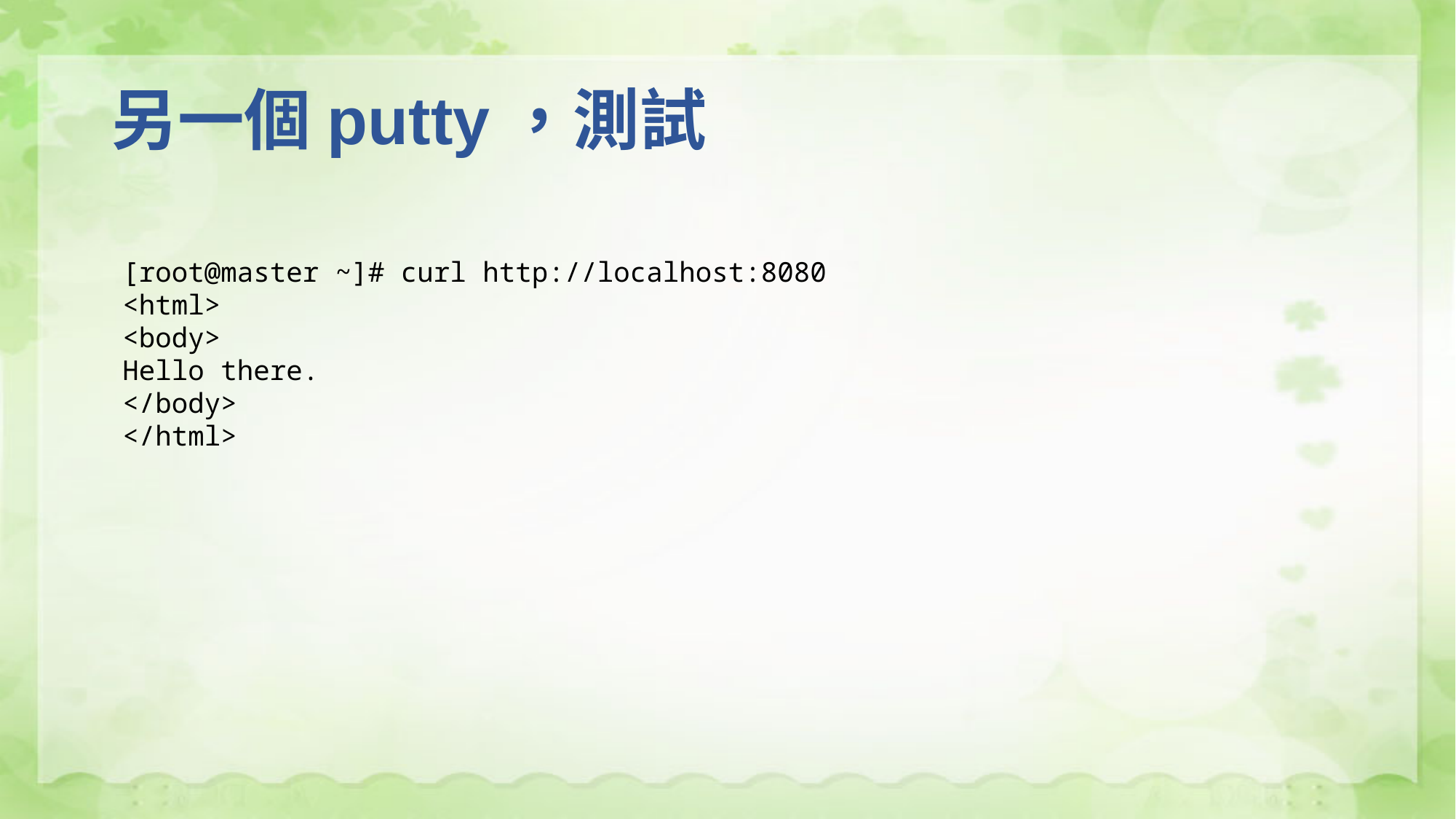

# 另一個putty，測試
[root@master ~]# curl http://localhost:8080
<html>
<body>
Hello there.
</body>
</html>